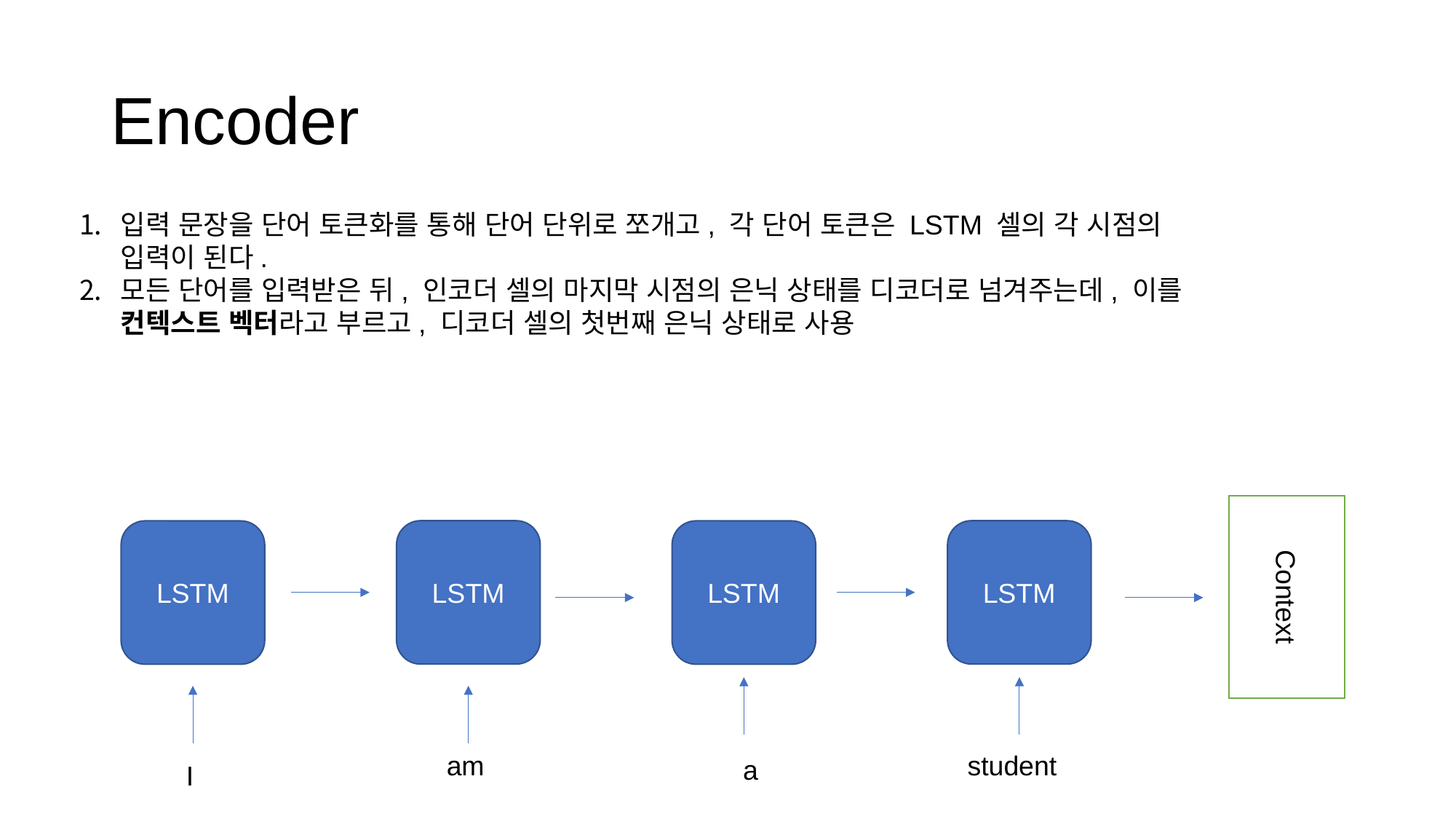

# Encoder
입력 문장을 단어 토큰화를 통해 단어 단위로 쪼개고, 각 단어 토큰은 LSTM 셀의 각 시점의 입력이 된다.
모든 단어를 입력받은 뒤, 인코더 셀의 마지막 시점의 은닉 상태를 디코더로 넘겨주는데, 이를 컨텍스트 벡터라고 부르고, 디코더 셀의 첫번째 은닉 상태로 사용
LSTM
LSTM
LSTM
LSTM
Context
am
student
a
I